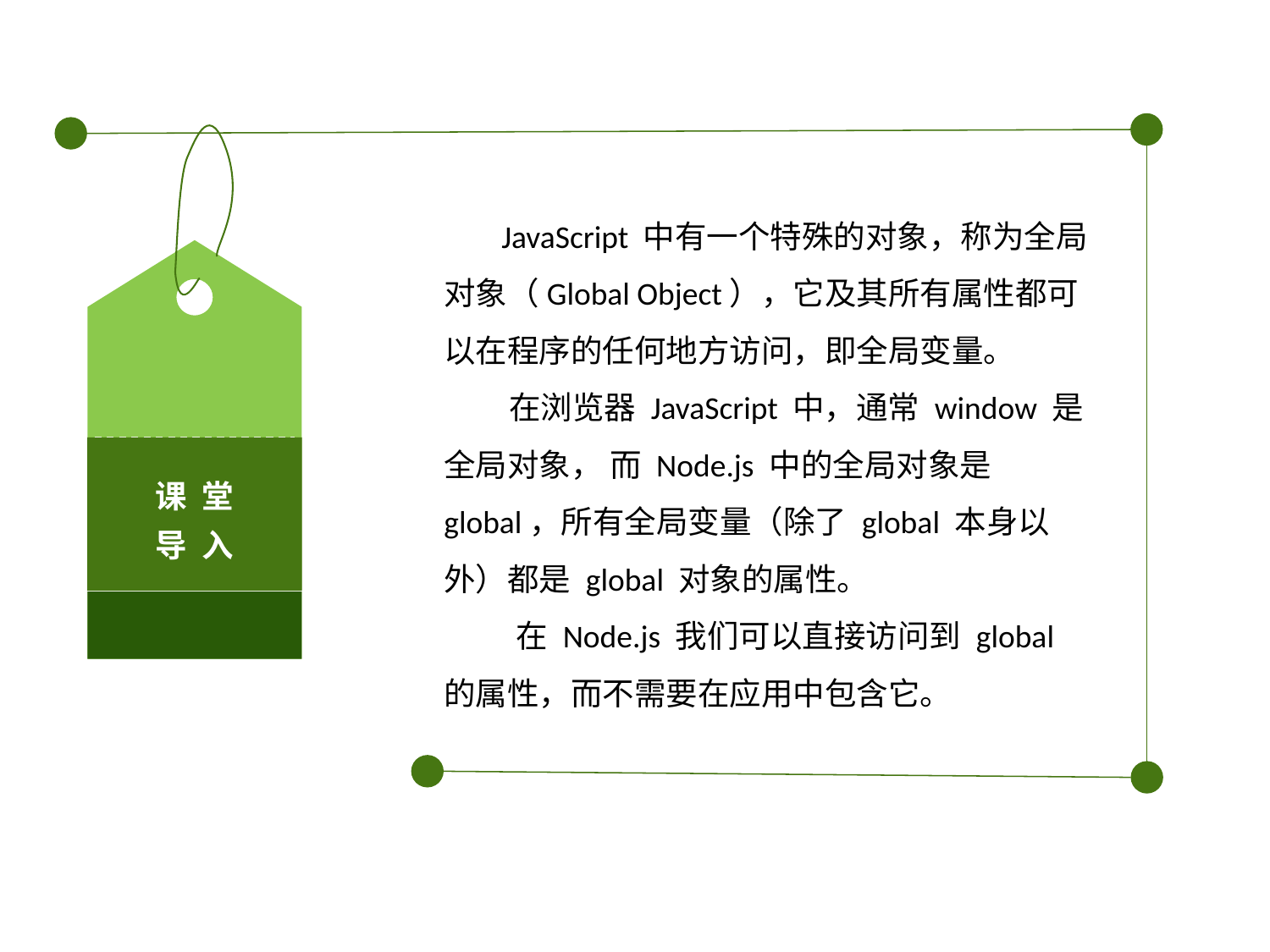

课  堂
导  入

        JavaScript 中有一个特殊的对象，称为全局对象（Global Object），它及其所有属性都可以在程序的任何地方访问，即全局变量。
        在浏览器 JavaScript 中，通常 window 是全局对象， 而 Node.js 中的全局对象是 global，所有全局变量（除了 global 本身以外）都是 global 对象的属性。
         在 Node.js 我们可以直接访问到 global 的属性，而不需要在应用中包含它。